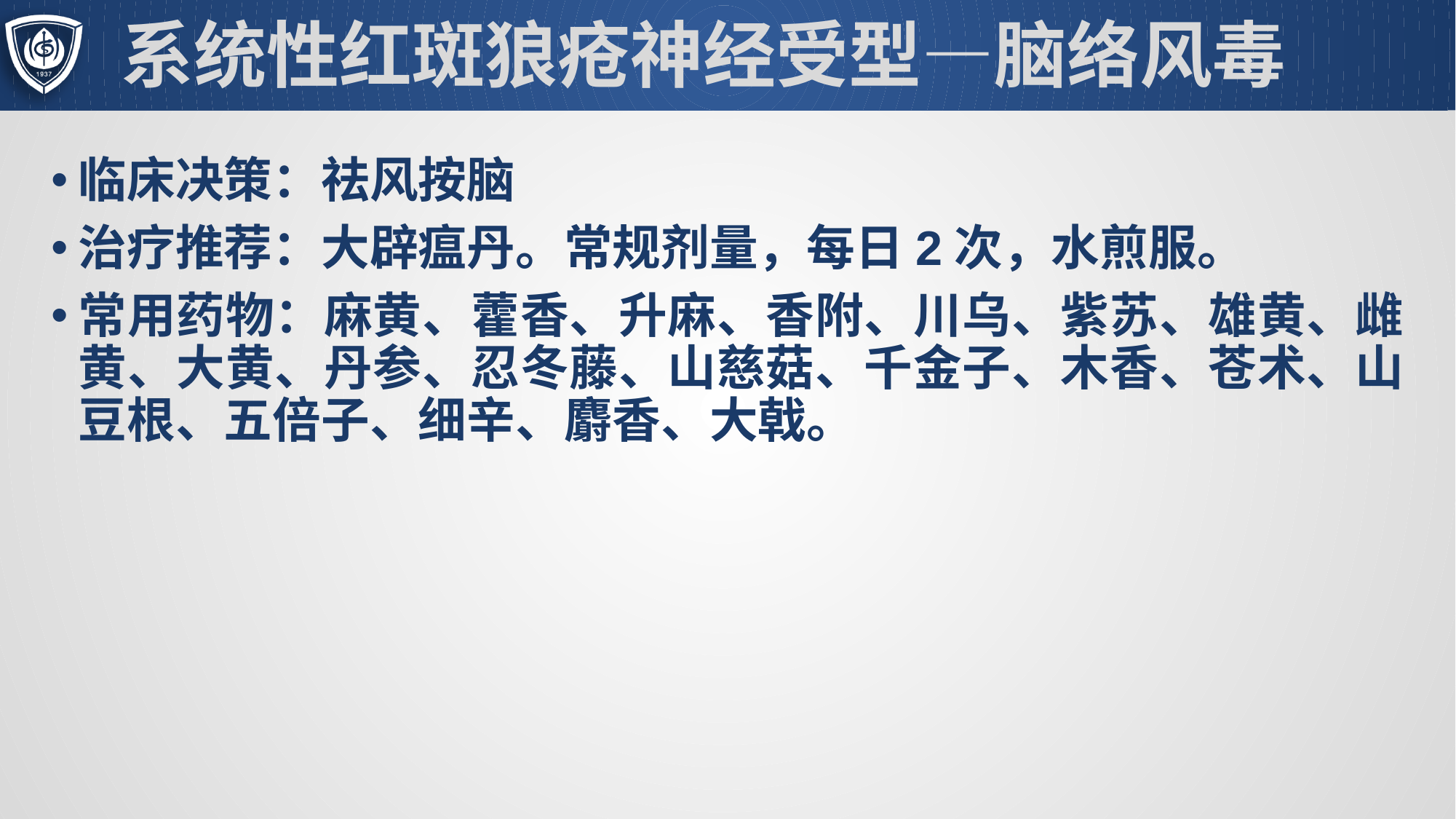

# 系统性红斑狼疮神经受型—脑络风毒
临床决策：祛风按脑
治疗推荐：大辟瘟丹。常规剂量，每日2次，水煎服。
常用药物：麻黄、藿香、升麻、香附、川乌、紫苏、雄黄、雌黄、大黄、丹参、忍冬藤、山慈菇、千金子、木香、苍术、山豆根、五倍子、细辛、麝香、大戟。